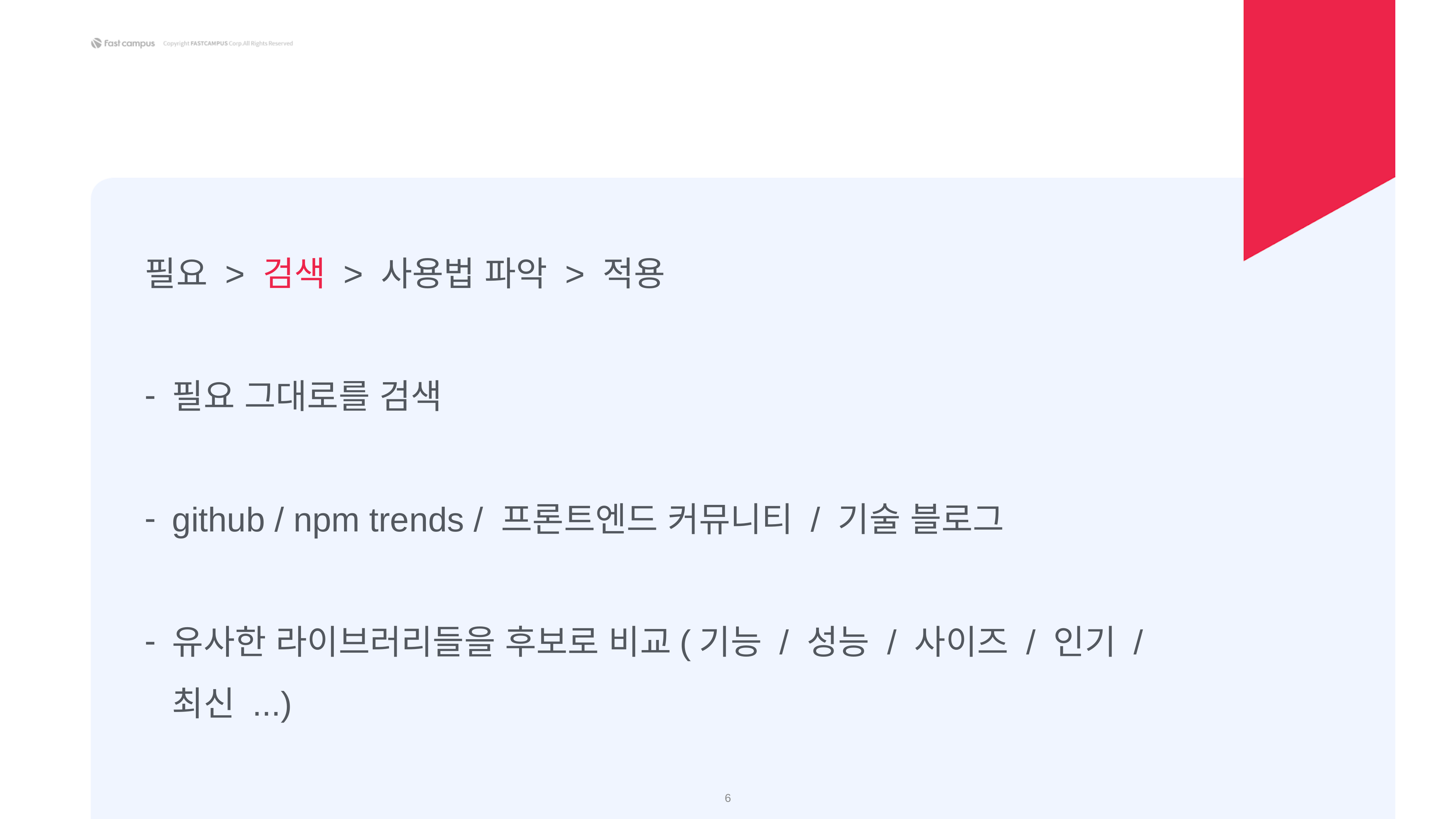

필요 > 검색 > 사용법 파악 > 적용

필요 그대로를 검색

github / npm trends / 프론트엔드 커뮤니티 / 기술 블로그

유사한 라이브러리들을 후보로 비교(기능 / 성능 / 사이즈 / 인기 / 최신 ...)
6